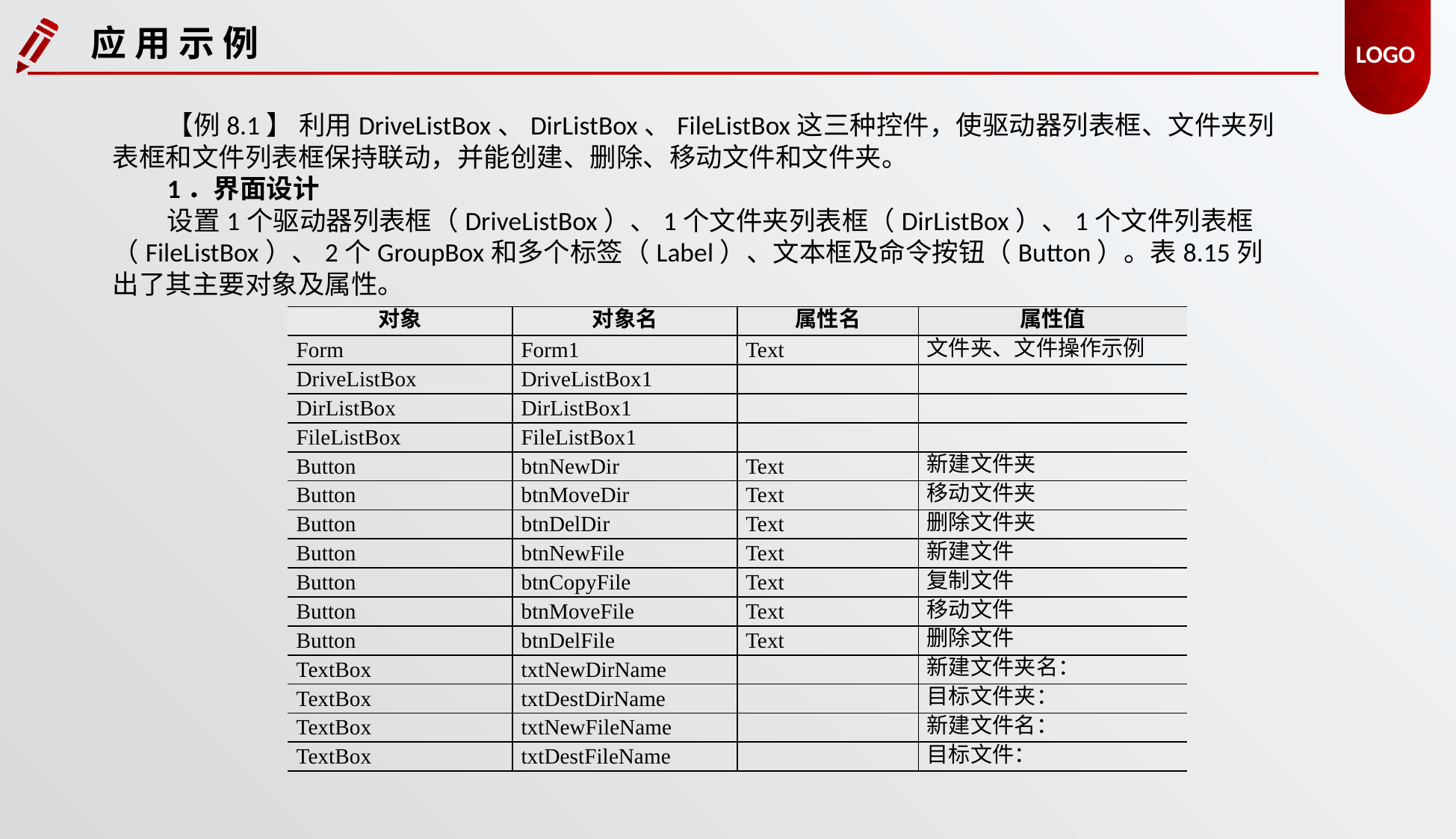

应 用 示 例
【例8.1】 利用DriveListBox、DirListBox、FileListBox这三种控件，使驱动器列表框、文件夹列表框和文件列表框保持联动，并能创建、删除、移动文件和文件夹。
1．界面设计
设置1个驱动器列表框（DriveListBox）、1个文件夹列表框（DirListBox）、1个文件列表框（FileListBox）、2个GroupBox和多个标签（Label）、文本框及命令按钮（Button）。表8.15列出了其主要对象及属性。
| 对象 | 对象名 | 属性名 | 属性值 |
| --- | --- | --- | --- |
| Form | Form1 | Text | 文件夹、文件操作示例 |
| DriveListBox | DriveListBox1 |  |  |
| DirListBox | DirListBox1 |  |  |
| FileListBox | FileListBox1 |  |  |
| Button | btnNewDir | Text | 新建文件夹 |
| Button | btnMoveDir | Text | 移动文件夹 |
| Button | btnDelDir | Text | 删除文件夹 |
| Button | btnNewFile | Text | 新建文件 |
| Button | btnCopyFile | Text | 复制文件 |
| Button | btnMoveFile | Text | 移动文件 |
| Button | btnDelFile | Text | 删除文件 |
| TextBox | txtNewDirName |  | 新建文件夹名： |
| TextBox | txtDestDirName |  | 目标文件夹： |
| TextBox | txtNewFileName |  | 新建文件名： |
| TextBox | txtDestFileName |  | 目标文件： |